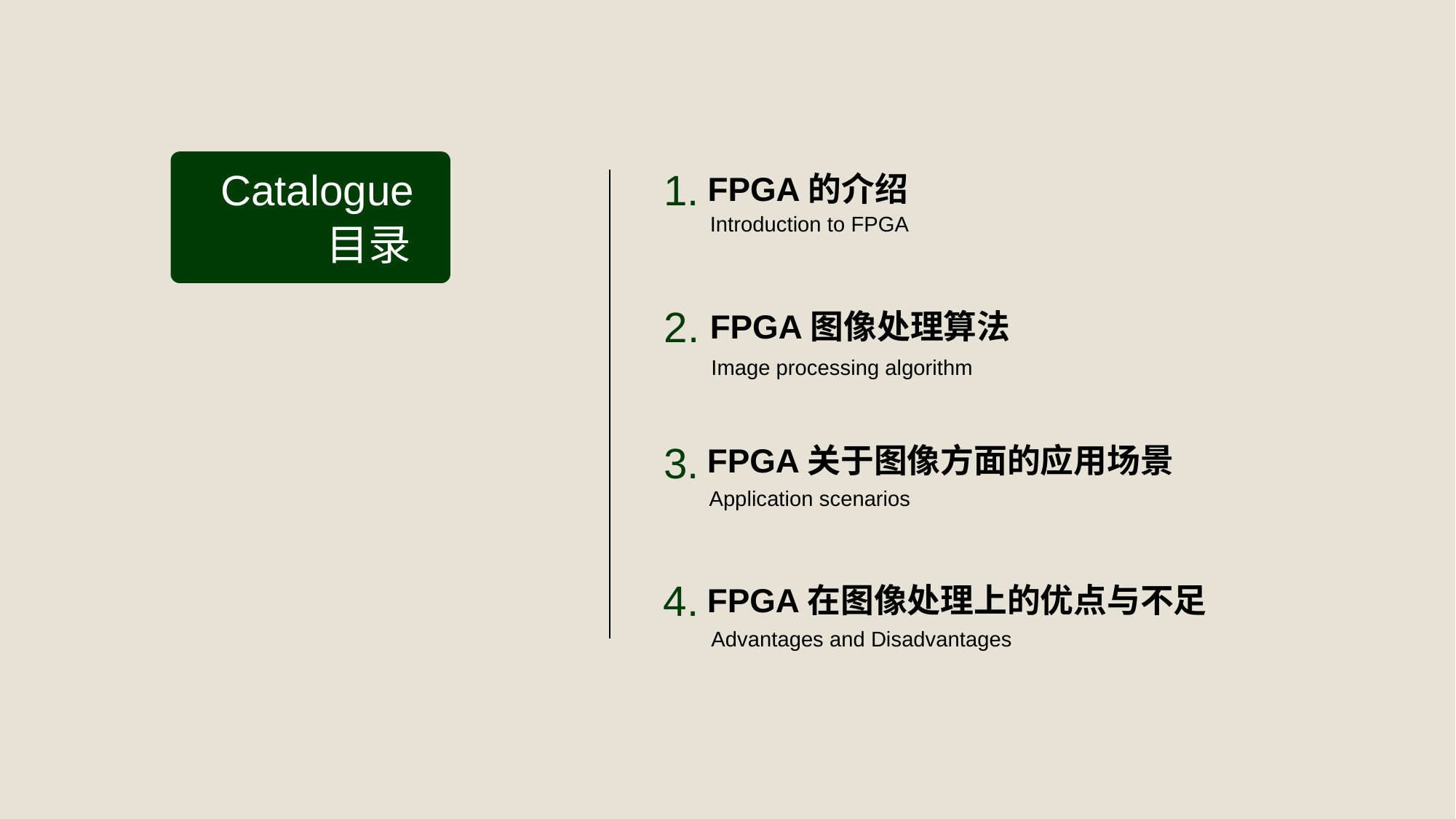

Catalogue
1.
FPGA的介绍
Introduction to FPGA
目录
2.
FPGA图像处理算法
Image processing algorithm
3.
FPGA关于图像方面的应用场景
Application scenarios
4.
FPGA在图像处理上的优点与不足
Advantages and Disadvantages